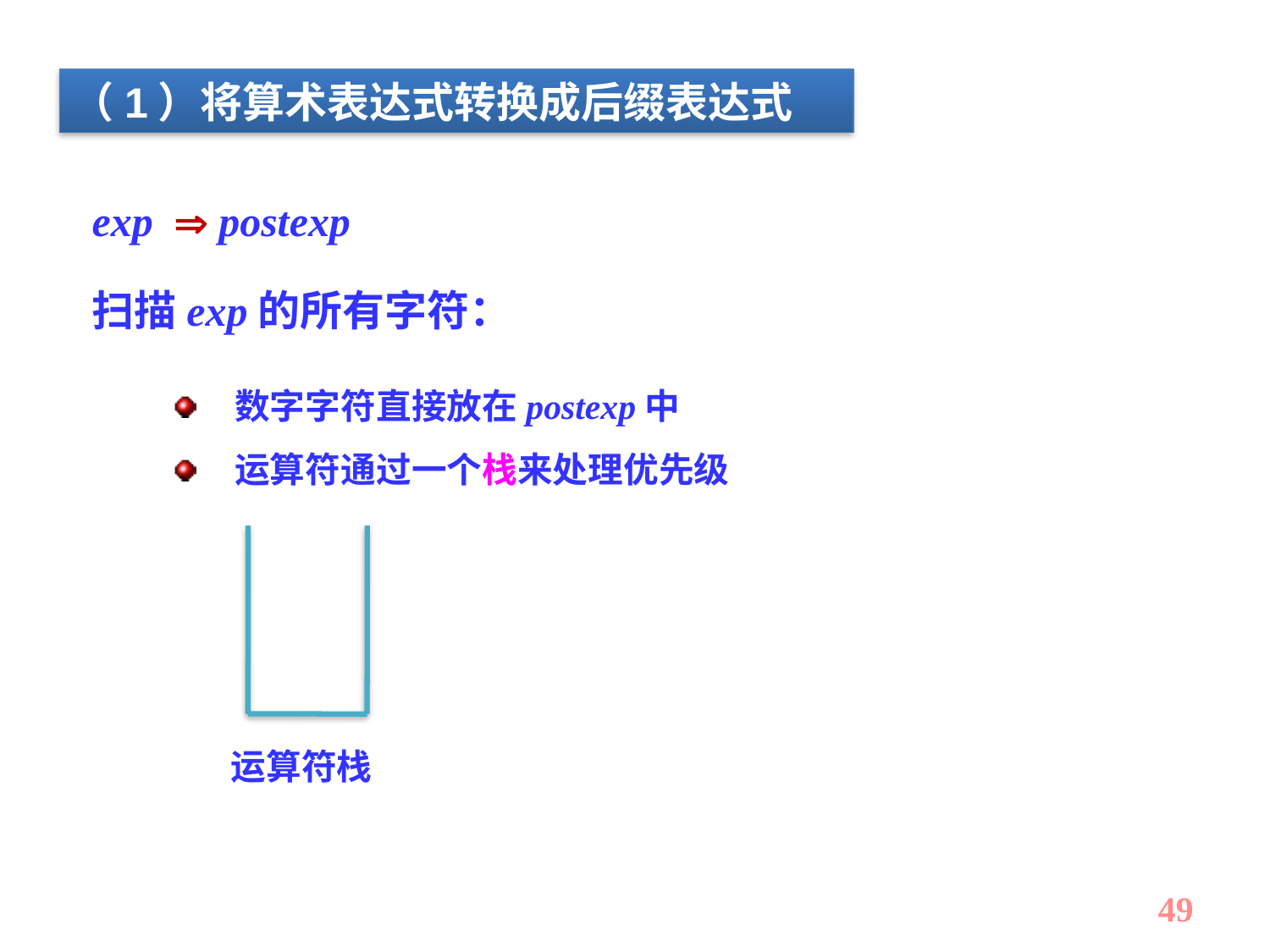

（1）将算术表达式转换成后缀表达式
exp  ⇒ postexp
扫描exp的所有字符：
数字字符直接放在postexp中
运算符通过一个栈来处理优先级

运算符栈
49